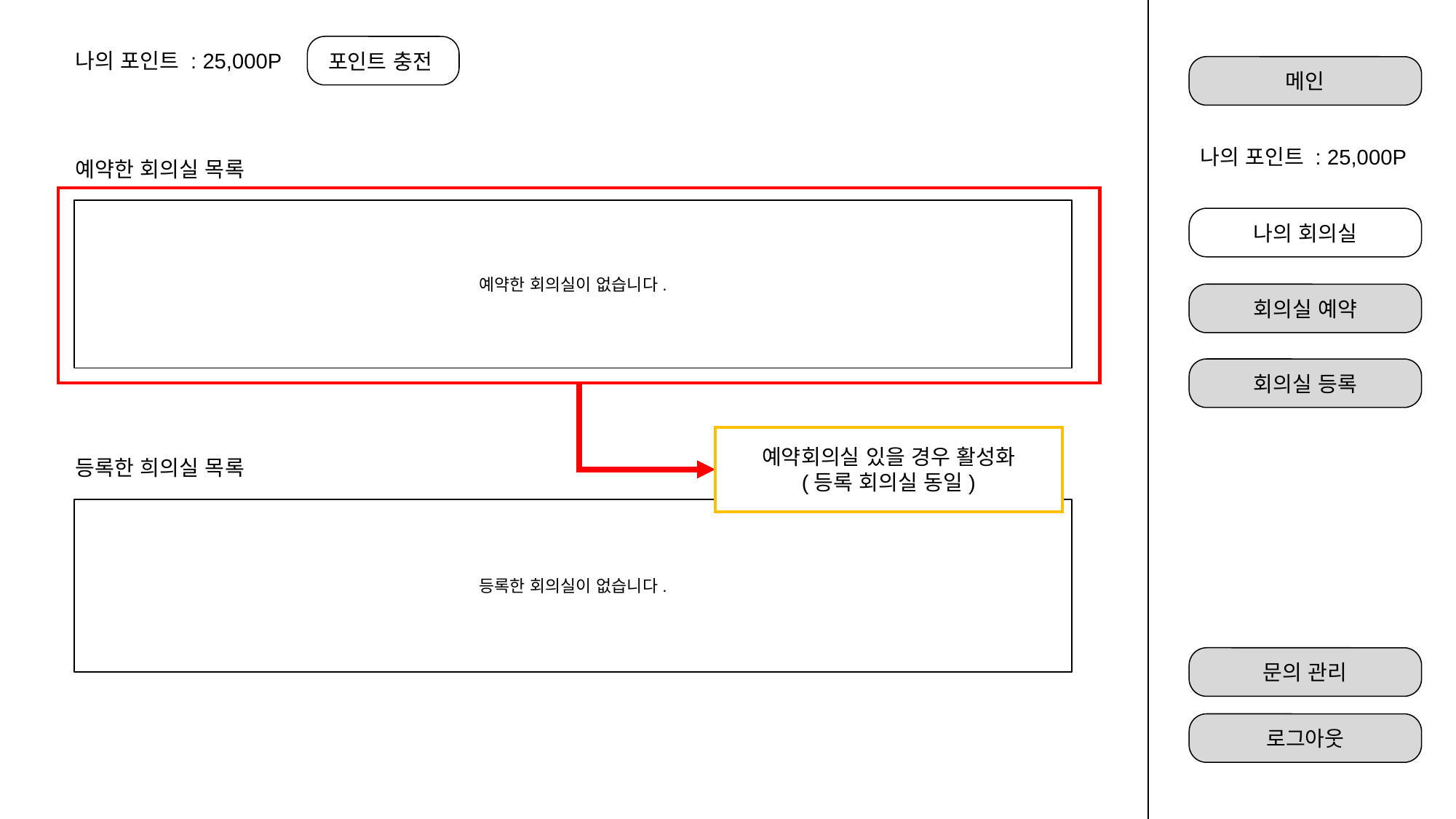

사용자 - 나의 회의실
포인트 충전
나의 포인트 : 25,000P
메인
나의 포인트 : 25,000P
예약한 회의실 목록

예약한 회의실이 없습니다.
나의 회의실
회의실 예약
회의실 등록
예약회의실 있을 경우 활성화
(등록 회의실 동일)
등록한 희의실 목록
등록한 회의실이 없습니다.
문의 관리
로그아웃